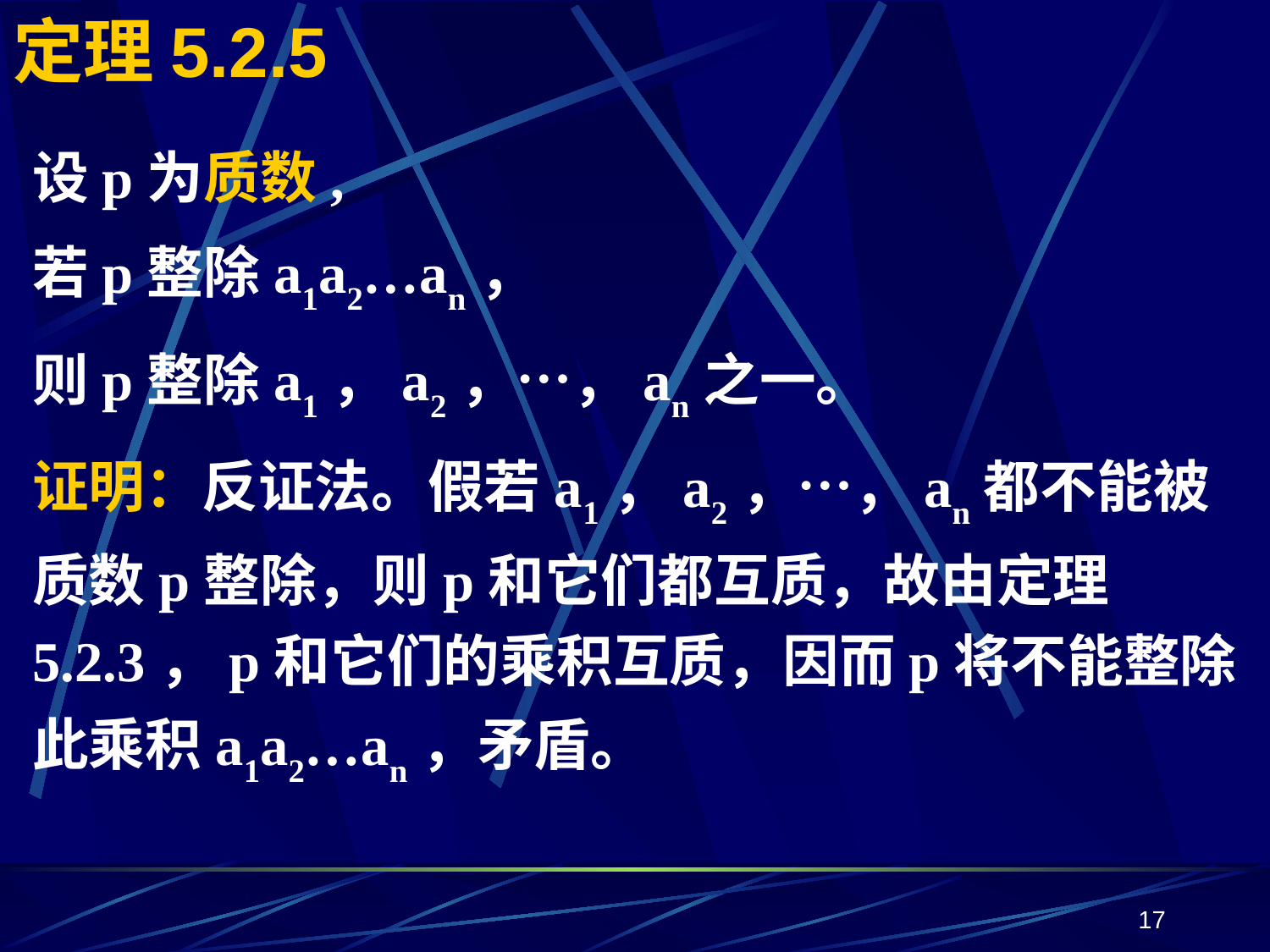

# 定理5.2.5
设p为质数,
若p整除a1a2…an，
则p整除a1，a2，…，an之一。
证明：反证法。假若a1，a2，…，an都不能被质数p整除，则p和它们都互质，故由定理5.2.3，p和它们的乘积互质，因而p将不能整除此乘积a1a2…an，矛盾。

17